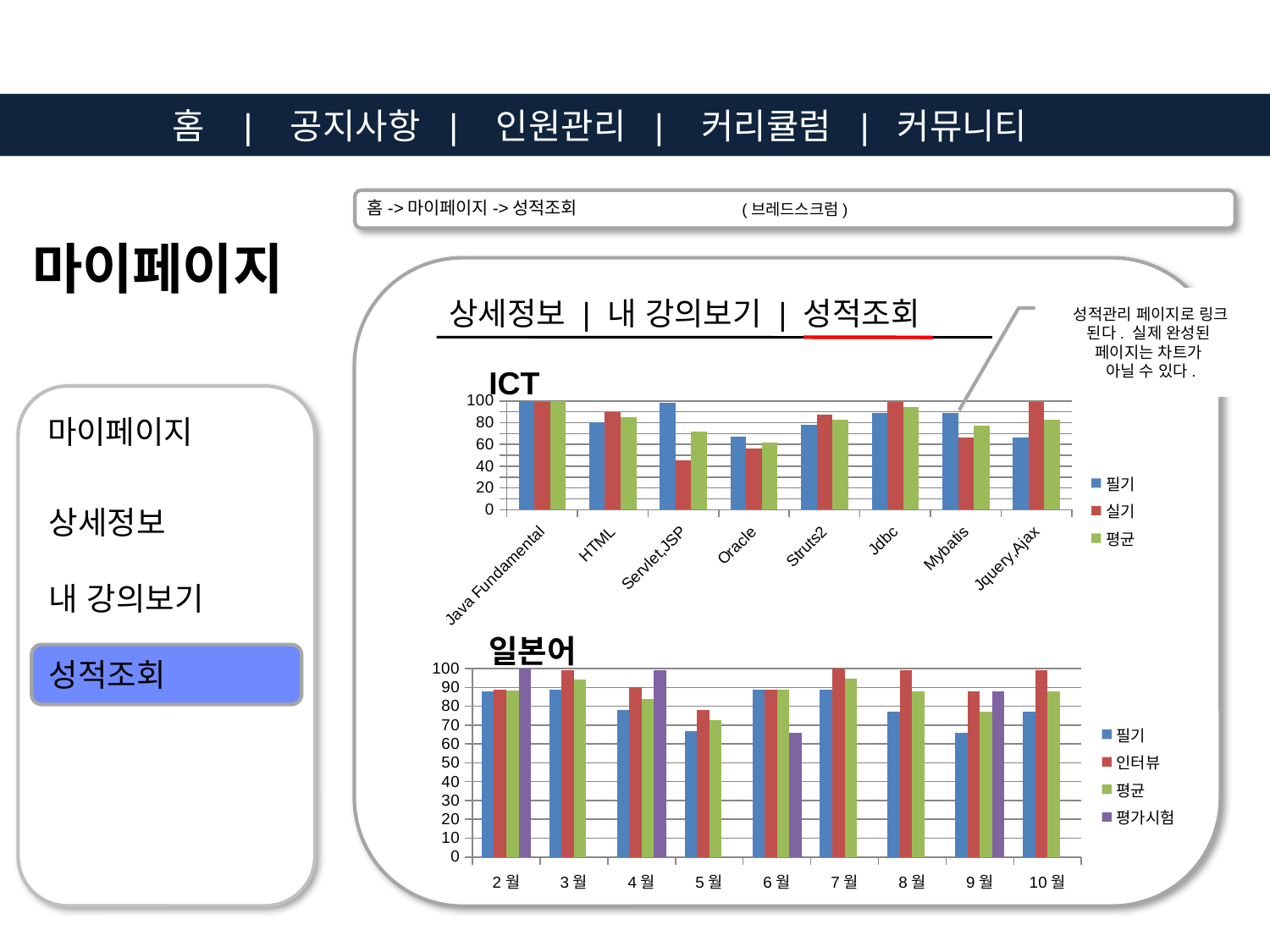

홈   |   공지사항  |   인원관리  |   커리큘럼  |  커뮤니티
(브레드스크럼)
홈->마이페이지->성적조회
마이페이지

상세정보 | 내 강의보기 | 성적조회
성적관리 페이지로 링크 된다. 실제 완성된
페이지는 차트가
아닐 수 있다.
ICT

마이페이지
상세정보

내 강의보기

성적조회

### Chart

| Category | 필기 | 실기 | 평균 |
|---|---|---|---|
| Java Fundamental | 100.0 | 99.0 | 99.5 |
| HTML | 80.0 | 90.0 | 85.0 |
| Servlet,JSP | 98.0 | 45.0 | 71.5 |
| Oracle | 67.0 | 56.0 | 61.5 |
| Struts2 | 78.0 | 87.0 | 82.5 |
| Jdbc | 89.0 | 99.0 | 94.0 |
| Mybatis | 89.0 | 66.0 | 77.5 |
| Jquery,Ajax | 66.0 | 99.0 | 82.5 |
일본어

### Chart

| Category | 필기 | 인터뷰 | 평균 | 평가시험 |
|---|---|---|---|---|
| 2월 | 88.0 | 89.0 | 88.5 | 100.0 |
| 3월 | 89.0 | 99.0 | 94.0 | None |
| 4월 | 78.0 | 90.0 | 84.0 | 99.0 |
| 5월 | 67.0 | 78.0 | 72.5 | None |
| 6월 | 89.0 | 89.0 | 89.0 | 66.0 |
| 7월 | 89.0 | 100.0 | 94.5 | None |
| 8월 | 77.0 | 99.0 | 88.0 | None |
| 9월 | 66.0 | 88.0 | 77.0 | 88.0 |
| 10월 | 77.0 | 99.0 | 88.0 | None |